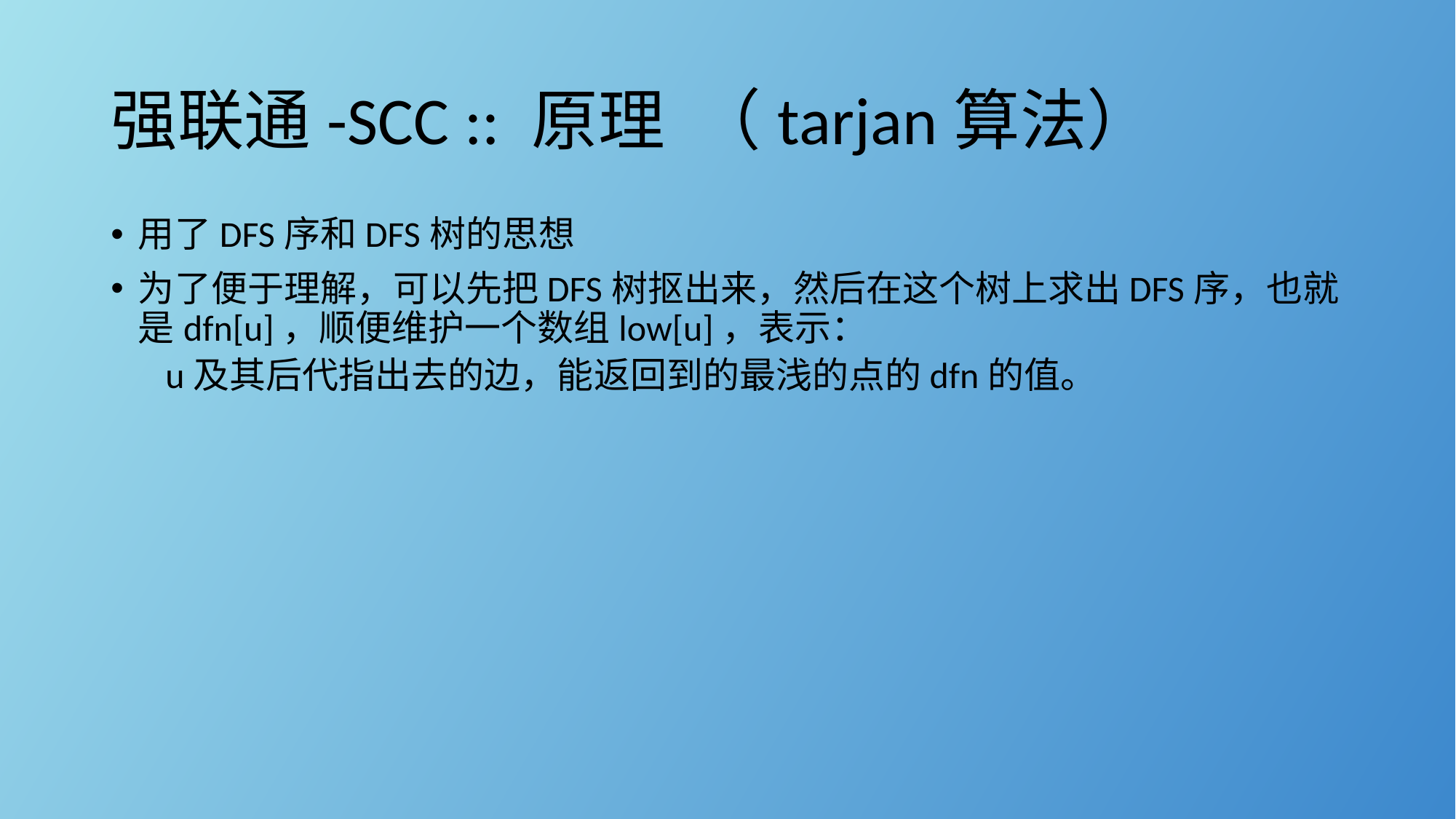

# 强联通-SCC :: 原理  （tarjan算法）
用了DFS序和DFS树的思想
为了便于理解，可以先把DFS树抠出来，然后在这个树上求出DFS序，也就是dfn[u]，顺便维护一个数组low[u]，表示：
u及其后代指出去的边，能返回到的最浅的点的dfn的值。